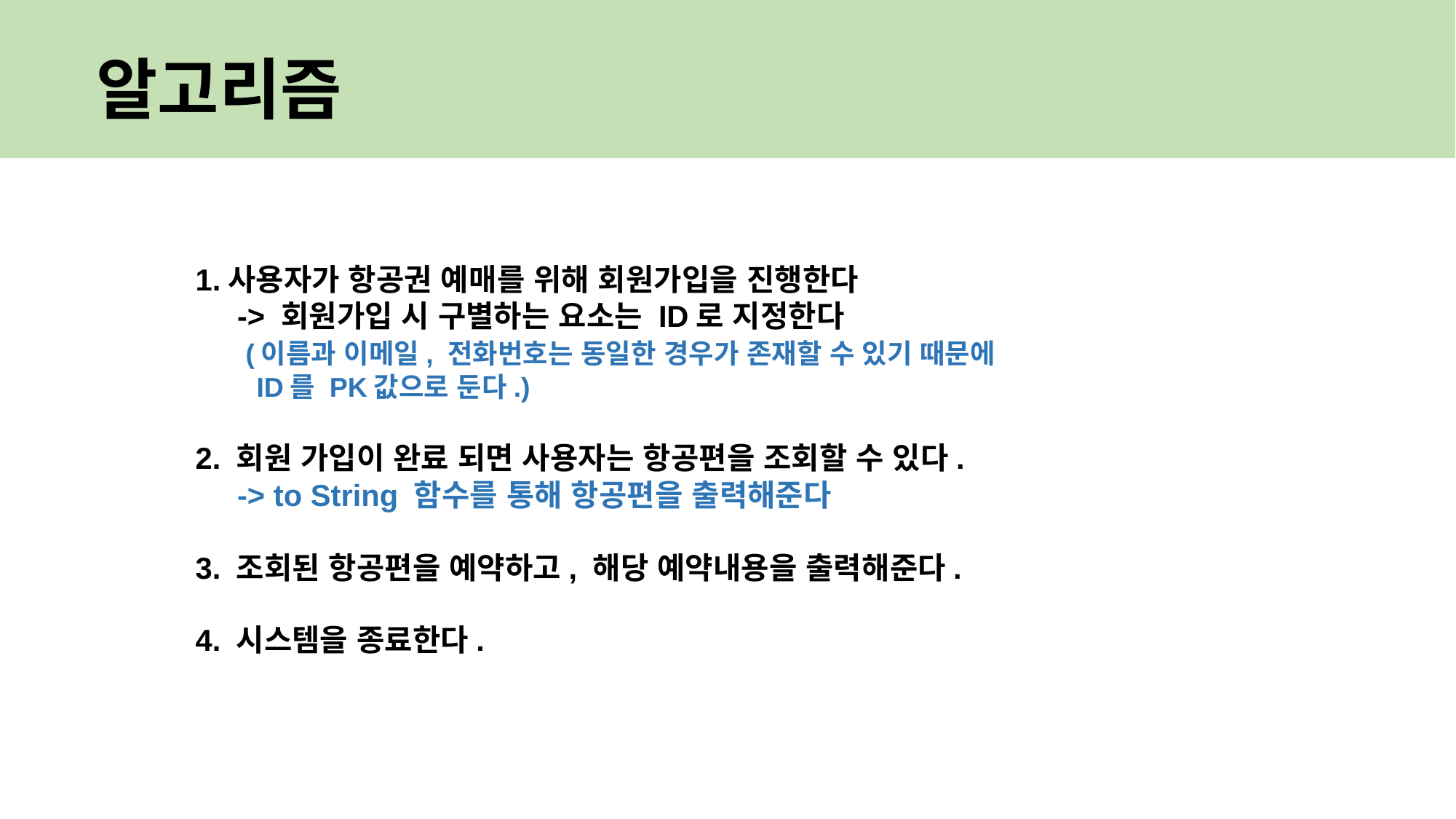

# 알고리즘
1.사용자가 항공권 예매를 위해 회원가입을 진행한다
     -> 회원가입 시 구별하는 요소는 ID로 지정한다
      (이름과 이메일, 전화번호는 동일한 경우가 존재할 수 있기 때문에
        ID를 PK값으로 둔다.)

2. 회원 가입이 완료 되면 사용자는 항공편을 조회할 수 있다.
     -> to String 함수를 통해 항공편을 출력해준다

3. 조회된 항공편을 예약하고, 해당 예약내용을 출력해준다.

4. 시스템을 종료한다.